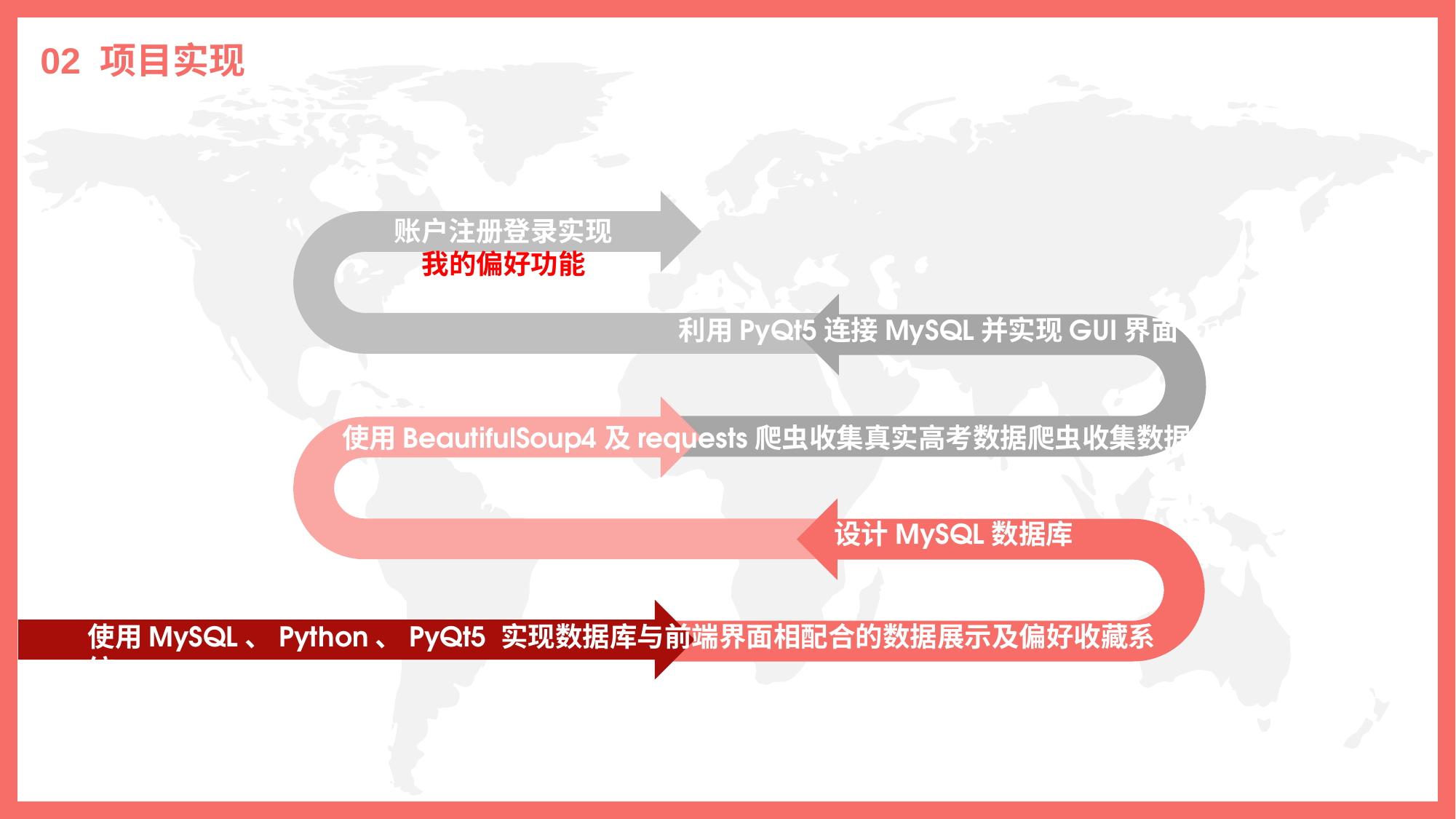

02 项目实现

账户注册登录实现
我的偏好功能
利用PyQt5连接MySQL并实现GUI界面

 使用BeautifulSoup4及requests爬虫收集真实高考数据爬虫收集数据
设计MySQL数据库

使用MySQL、Python、PyQt5 实现数据库与前端界面相配合的数据展示及偏好收藏系统